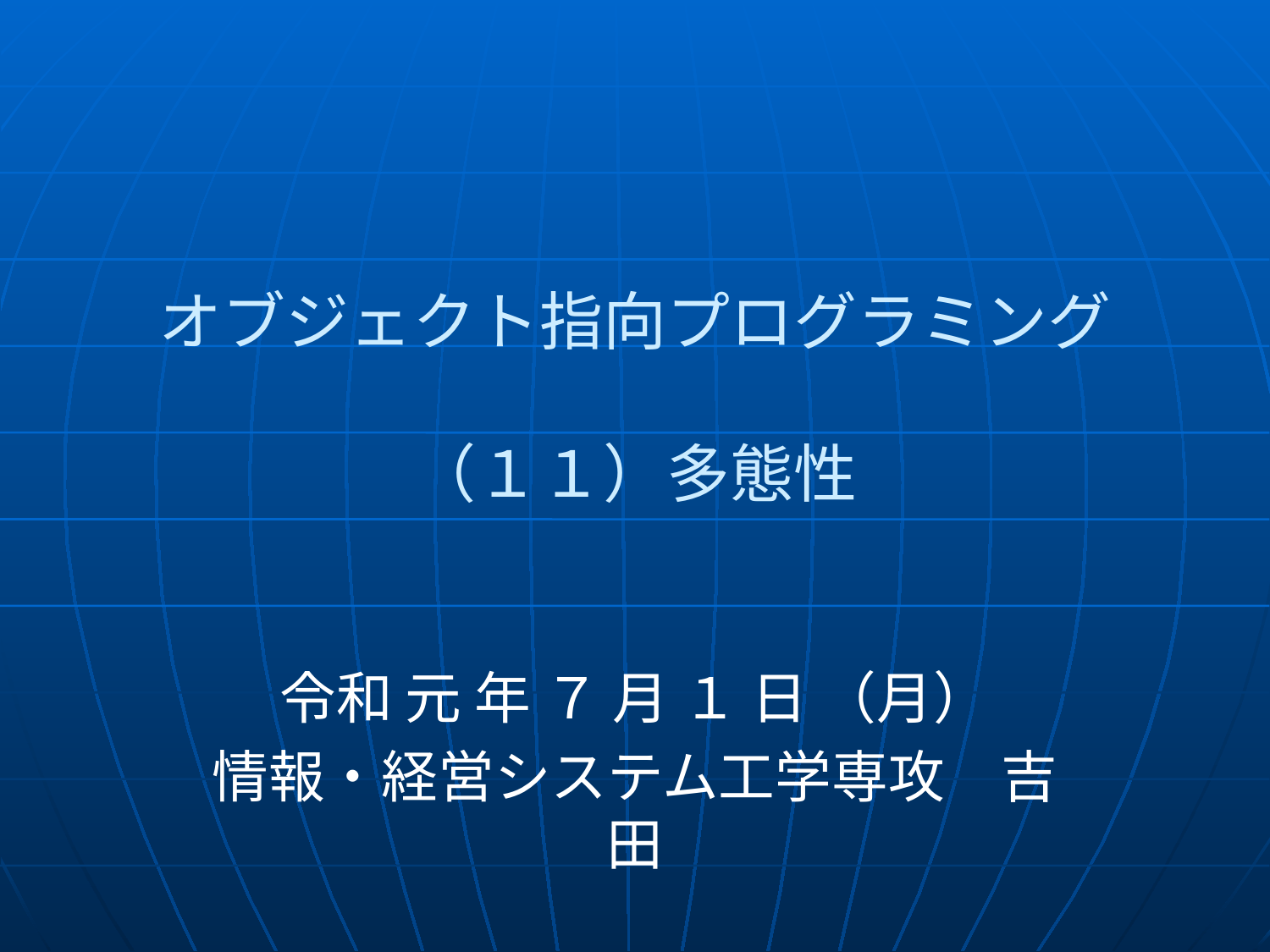

# オブジェクト指向プログラミング （１１）多態性
令和 元 年 ７ 月 １ 日 （月）
情報・経営システム工学専攻　吉田